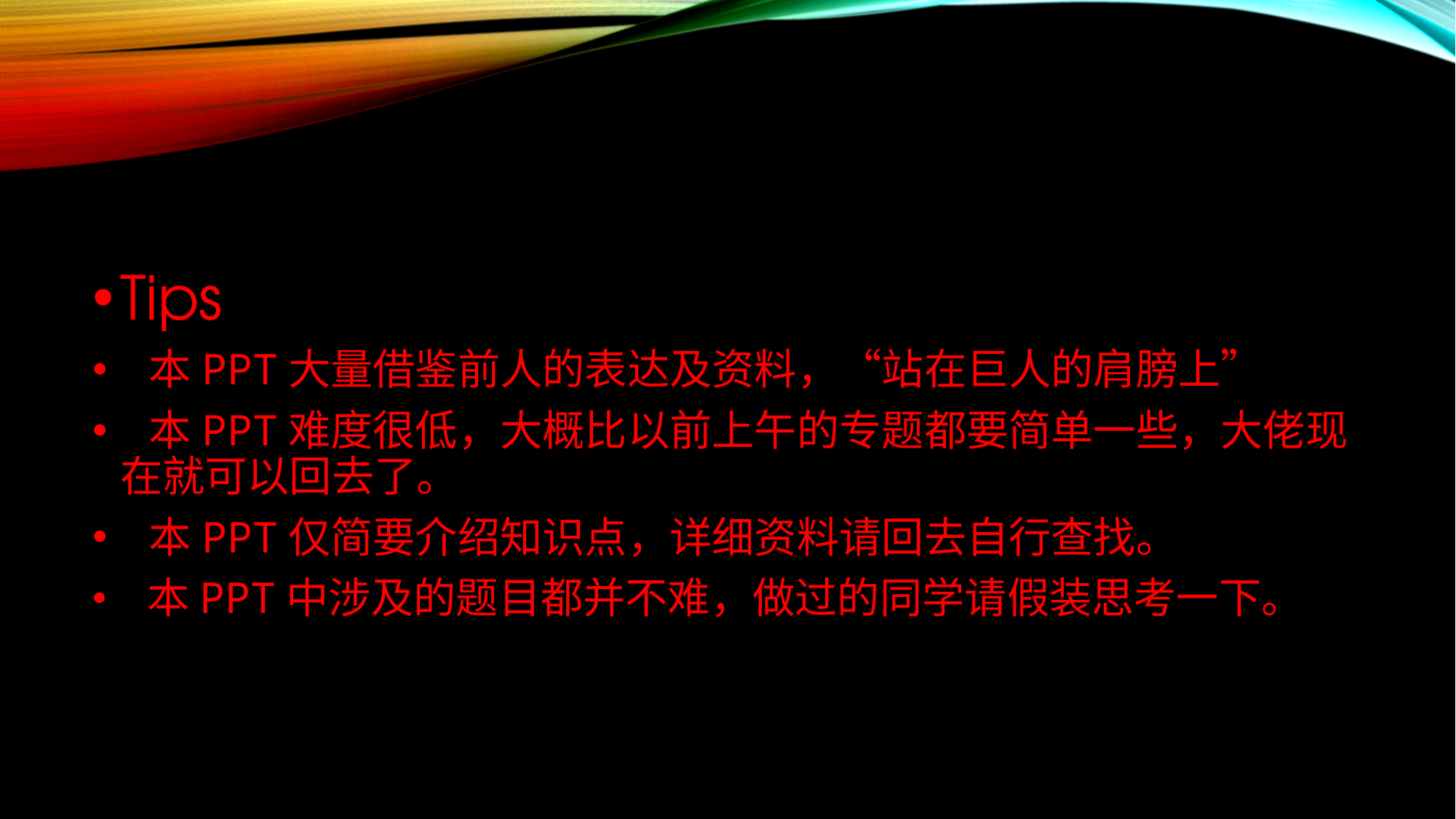

Tips
  本PPT大量借鉴前人的表达及资料，“站在巨人的肩膀上”
  本PPT难度很低，大概比以前上午的专题都要简单一些，大佬现在就可以回去了。
  本PPT仅简要介绍知识点，详细资料请回去自行查找。
  本PPT中涉及的题目都并不难，做过的同学请假装思考一下。